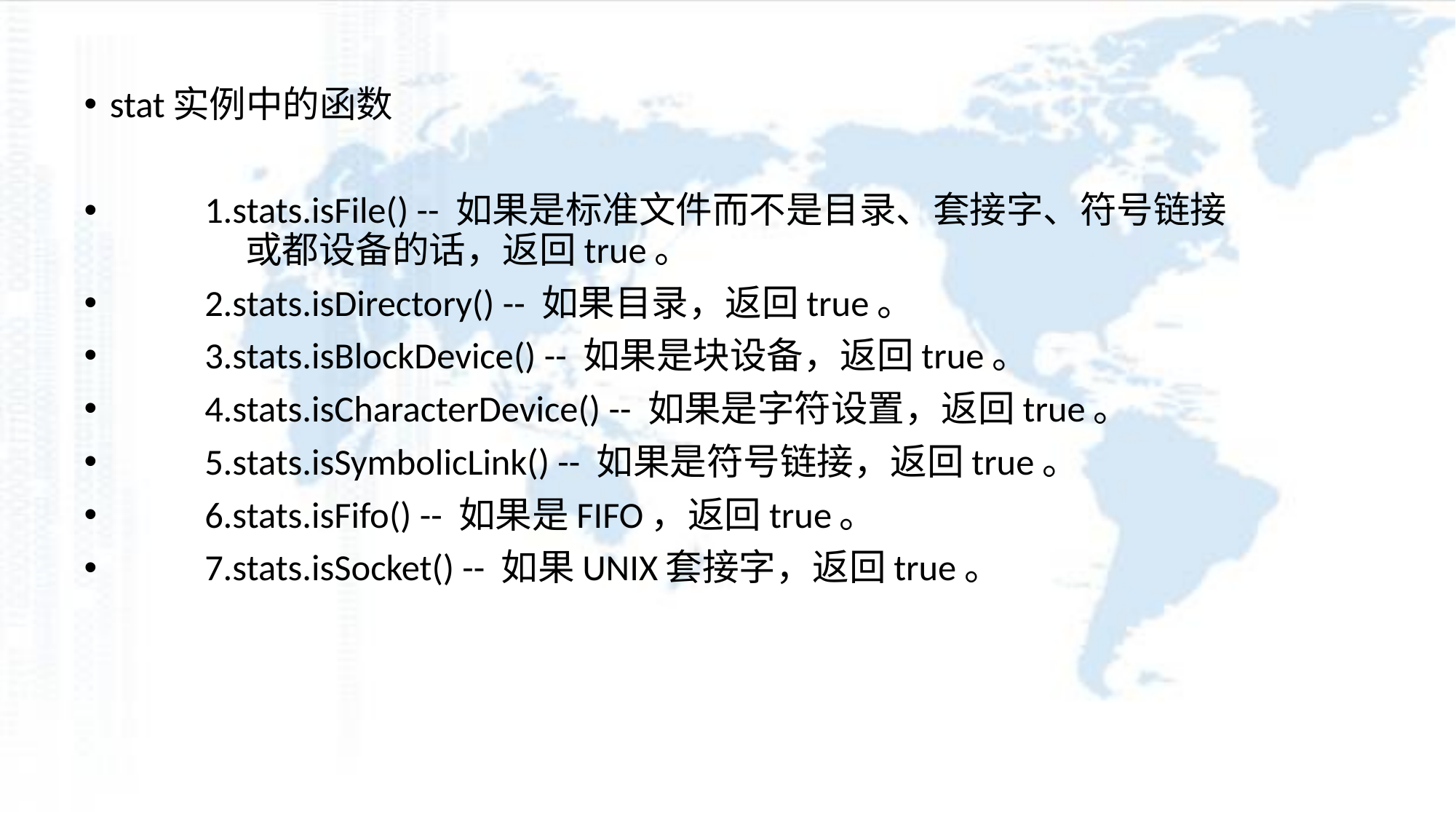

stat实例中的函数

	1.stats.isFile() -- 如果是标准文件而不是目录、套接字、符号链接                  			     或都设备的话，返回true。
	2.stats.isDirectory() -- 如果目录，返回true。
	3.stats.isBlockDevice() -- 如果是块设备，返回true。
	4.stats.isCharacterDevice() -- 如果是字符设置，返回true。
	5.stats.isSymbolicLink() -- 如果是符号链接，返回true。
	6.stats.isFifo() -- 如果是FIFO，返回true。
	7.stats.isSocket() -- 如果UNIX套接字，返回true。